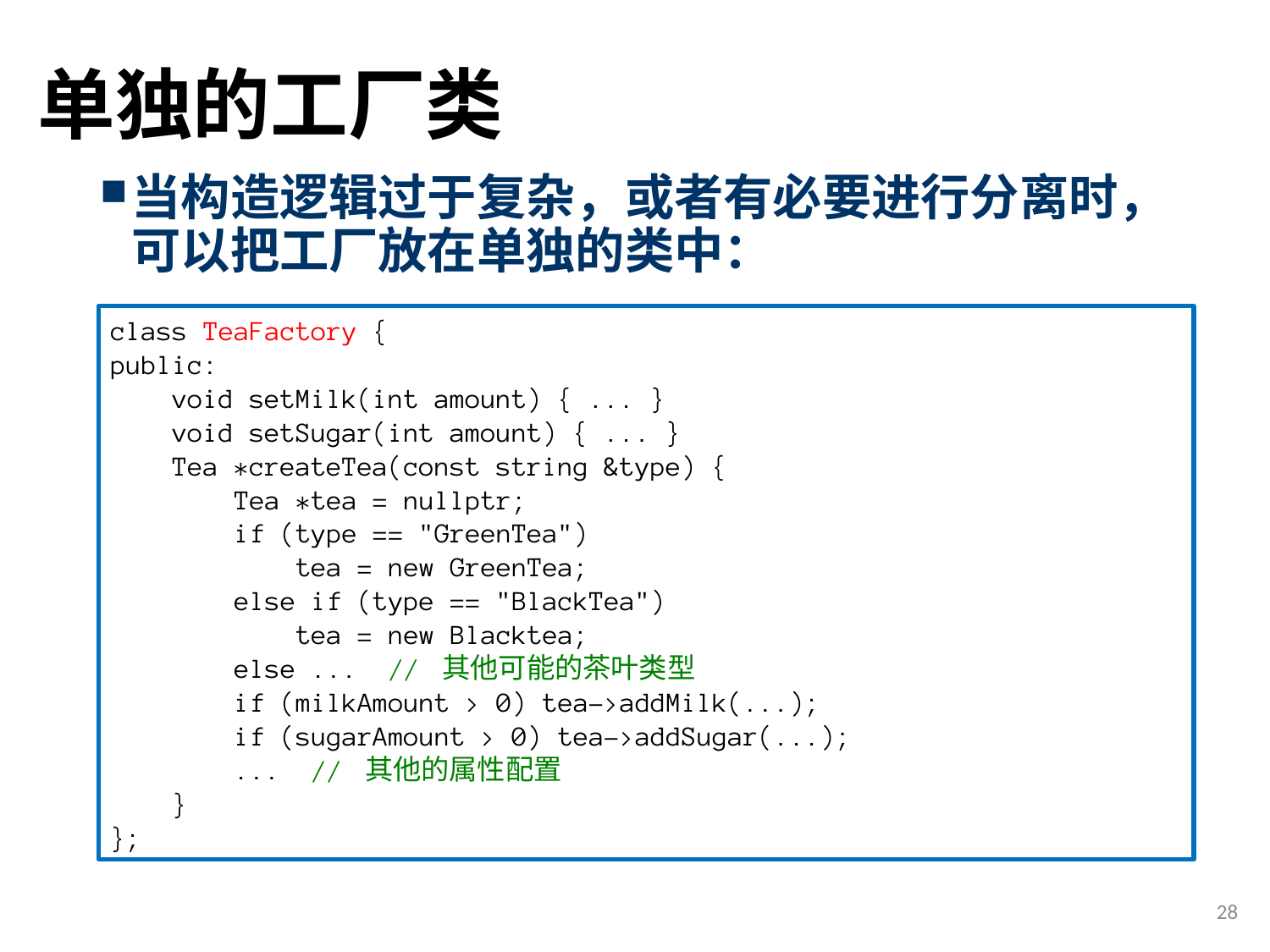

# 单独的工厂类
当构造逻辑过于复杂，或者有必要进行分离时，可以把工厂放在单独的类中：
class TeaFactory {
public:
    void setMilk(int amount) { ... }
    void setSugar(int amount) { ... }
    Tea *createTea(const string &type) {
        Tea *tea = nullptr;
        if (type == "GreenTea")
            tea = new GreenTea;
        else if (type == "BlackTea")
            tea = new Blacktea;
        else ...  // 其他可能的茶叶类型
        if (milkAmount > 0) tea->addMilk(...);
        if (sugarAmount > 0) tea->addSugar(...);
        ...  // 其他的属性配置
    }
};
28